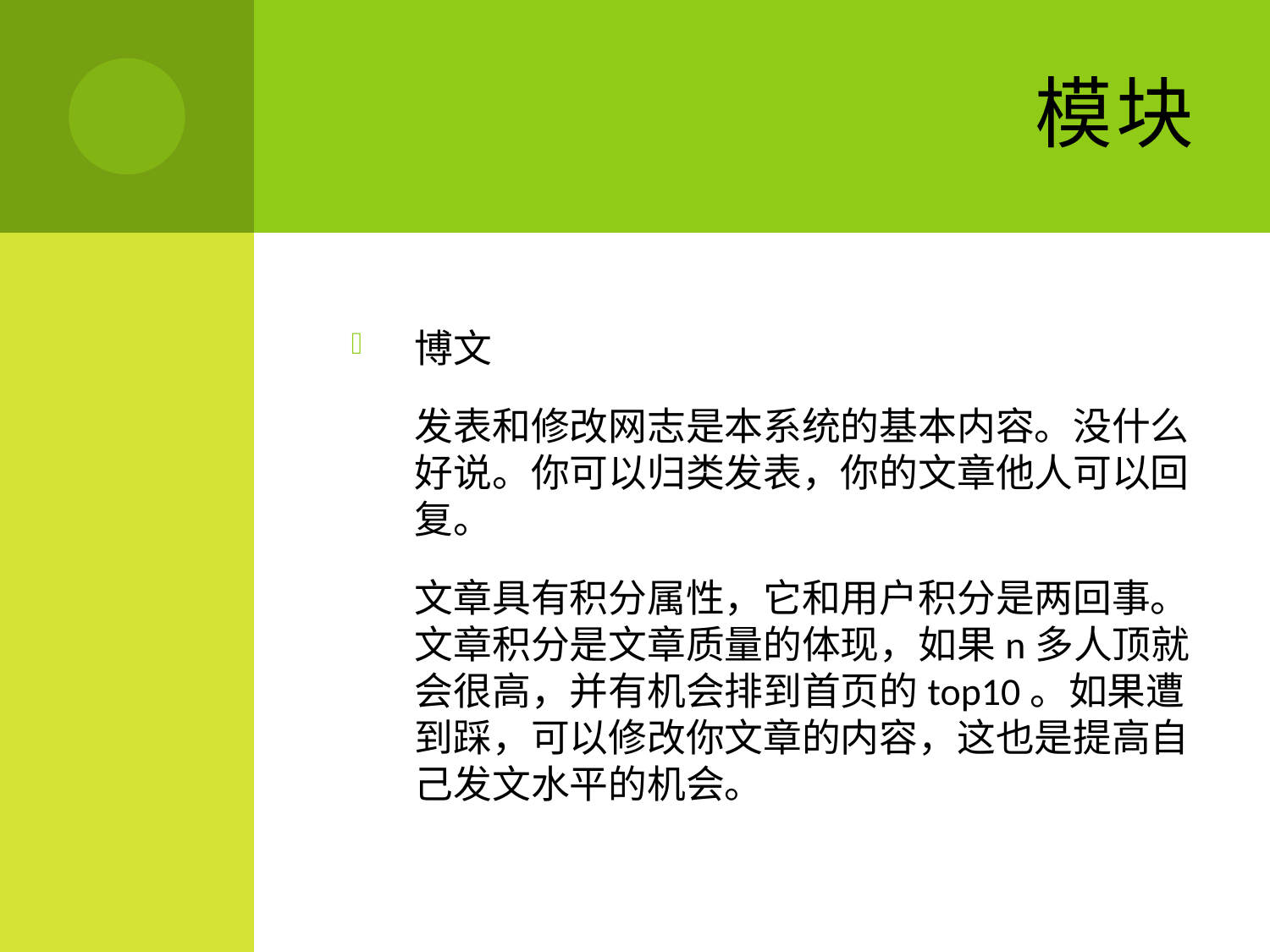

# 模块
博文
	发表和修改网志是本系统的基本内容。没什么好说。你可以归类发表，你的文章他人可以回复。
	文章具有积分属性，它和用户积分是两回事。文章积分是文章质量的体现，如果n多人顶就会很高，并有机会排到首页的top10。如果遭到踩，可以修改你文章的内容，这也是提高自己发文水平的机会。